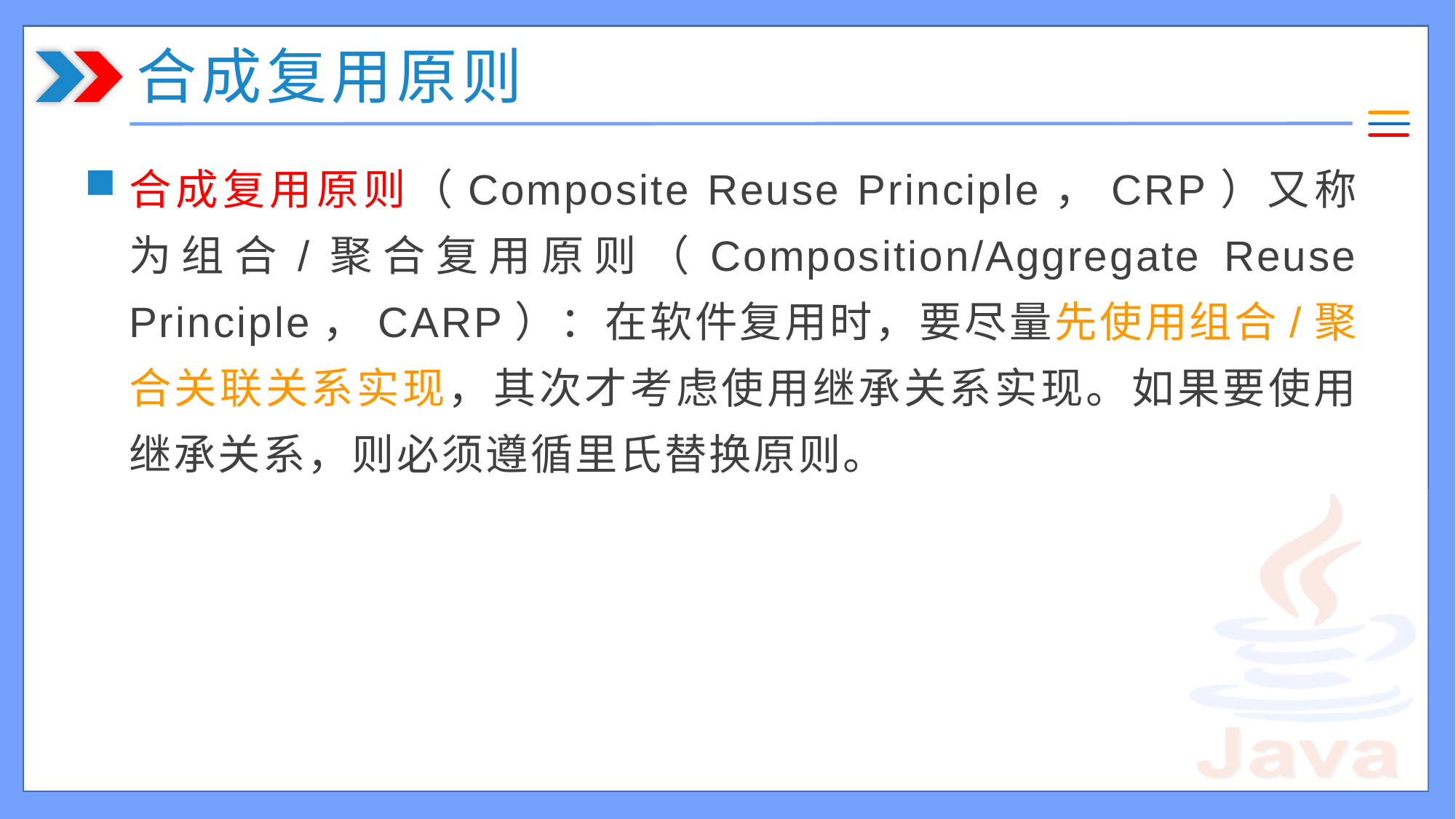

# 合成复用原则
合成复用原则（Composite Reuse Principle，CRP）又称为组合/聚合复用原则（Composition/Aggregate Reuse Principle，CARP）：在软件复用时，要尽量先使用组合/聚合关联关系实现，其次才考虑使用继承关系实现。如果要使用继承关系，则必须遵循里氏替换原则。